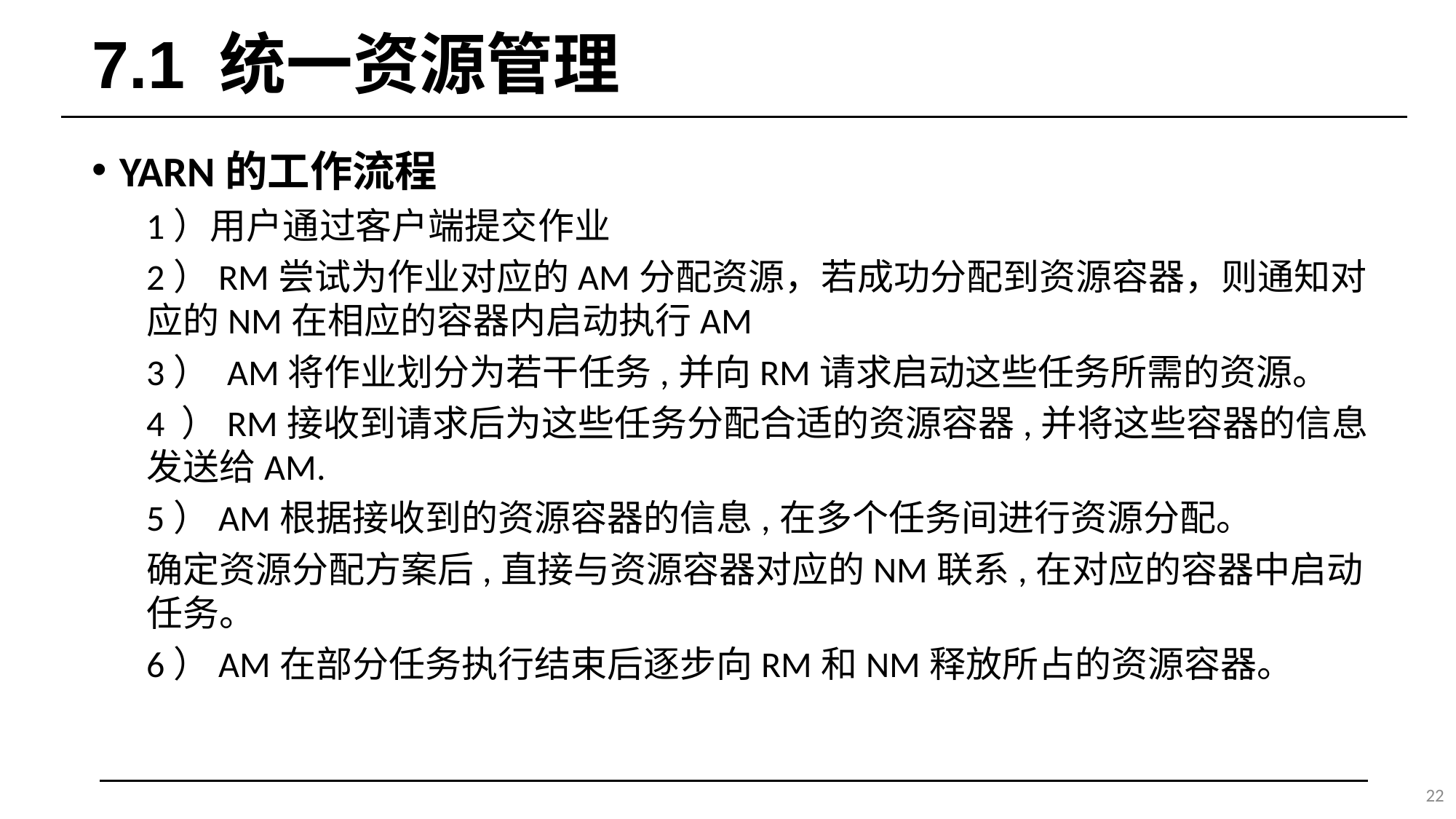

# 7.1 统一资源管理
YARN的工作流程
1）用户通过客户端提交作业
2）RM尝试为作业对应的AM分配资源，若成功分配到资源容器，则通知对应的NM在相应的容器内启动执行AM
3） AM将作业划分为若干任务,并向RM请求启动这些任务所需的资源。
4 ）RM接收到请求后为这些任务分配合适的资源容器,并将这些容器的信息发送给AM.
5）AM根据接收到的资源容器的信息,在多个任务间进行资源分配。
确定资源分配方案后,直接与资源容器对应的NM联系,在对应的容器中启动任务。
6）AM在部分任务执行结束后逐步向RM和NM释放所占的资源容器。
22